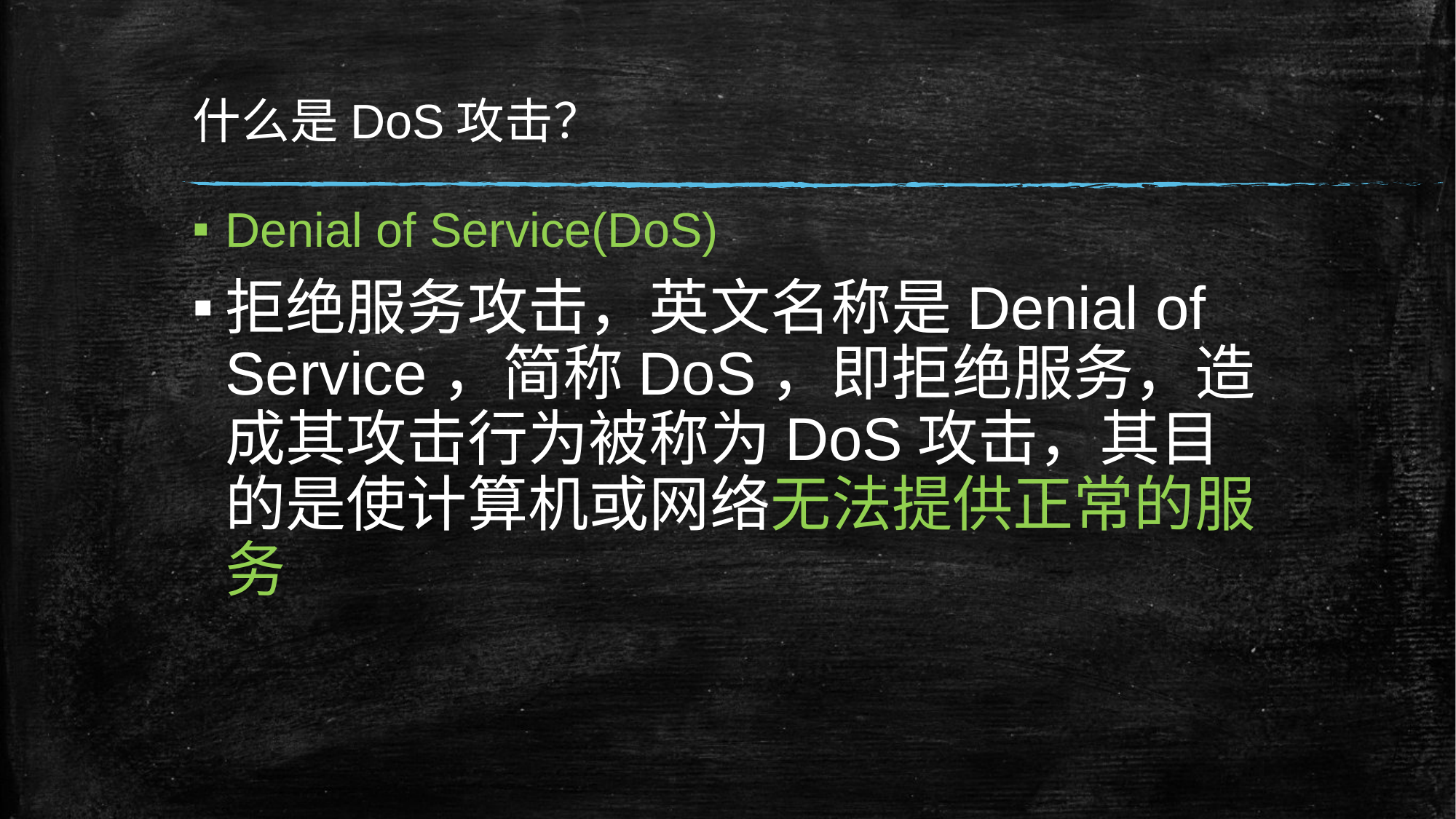

# 什么是DoS攻击？
Denial of Service(DoS)

拒绝服务攻击，英文名称是Denial of Service，简称DoS，即拒绝服务，造成其攻击行为被称为DoS攻击，其目的是使计算机或网络无法提供正常的服务